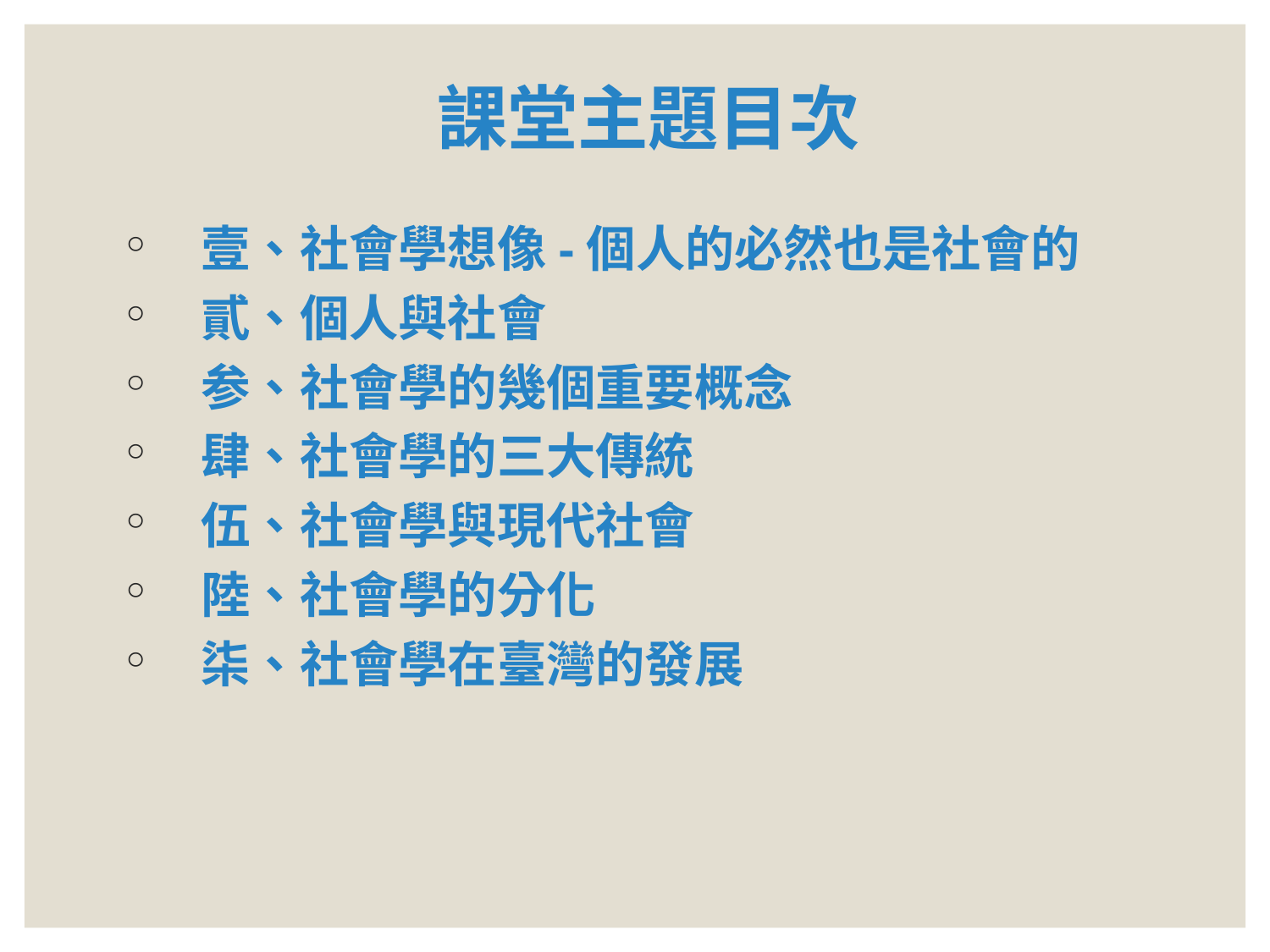

# 課堂主題目次
壹、社會學想像-個人的必然也是社會的
貳、個人與社會
参、社會學的幾個重要概念
肆、社會學的三大傳統
伍、社會學與現代社會
陸、社會學的分化
柒、社會學在臺灣的發展